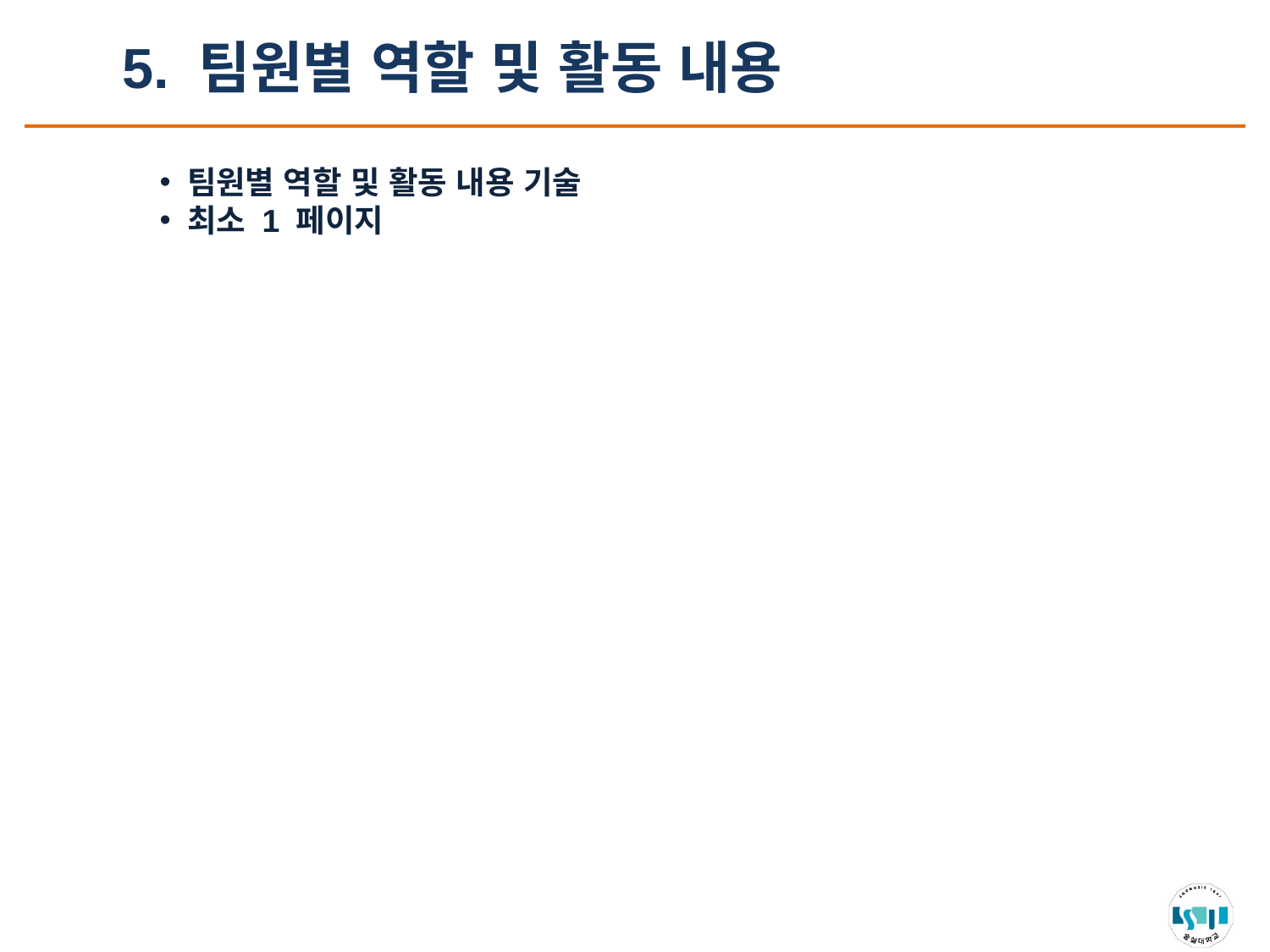

5. 팀원별 역할 및 활동 내용
 팀원별 역할 및 활동 내용 기술
 최소 1 페이지